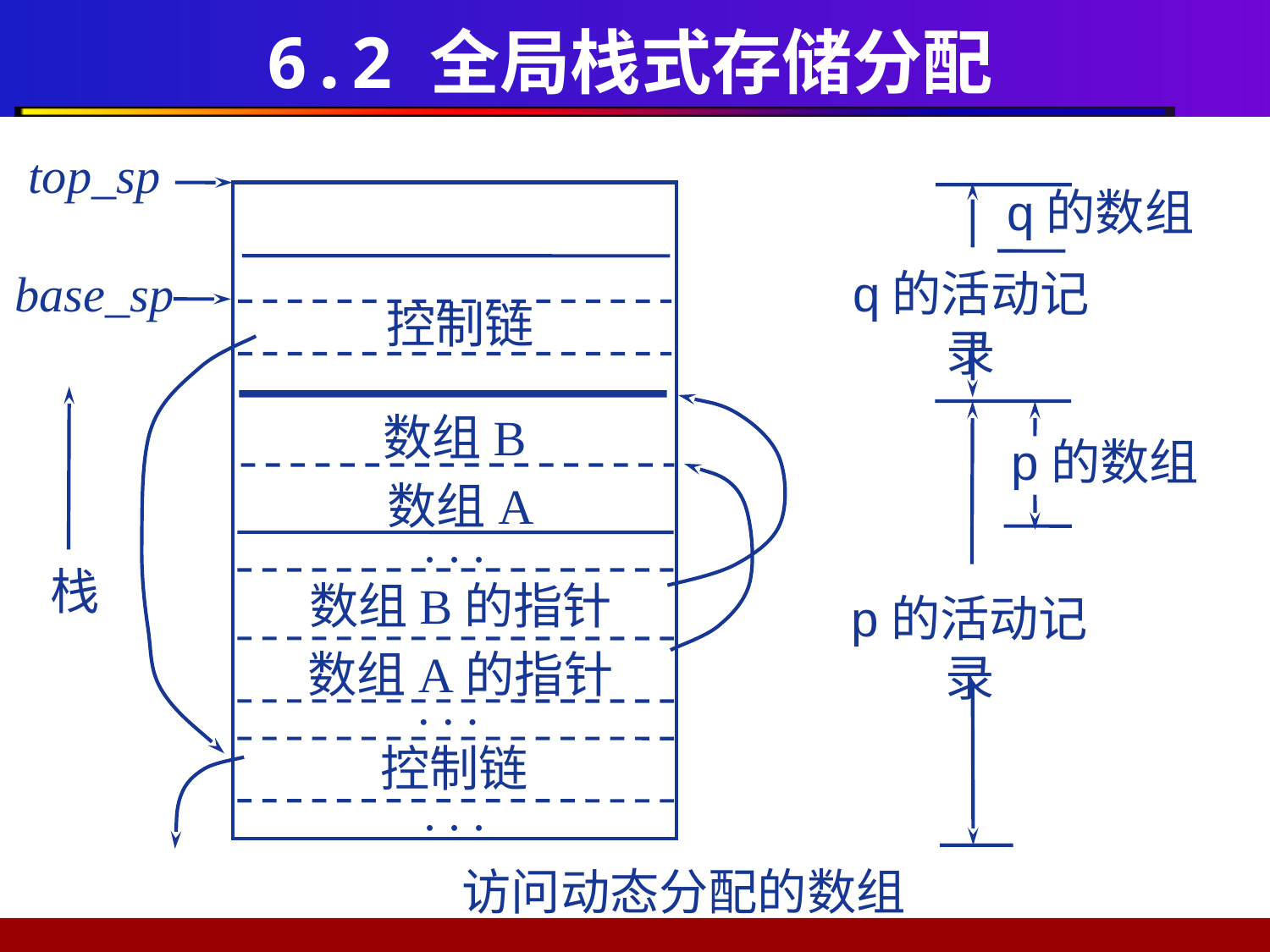

# 6.2 全局栈式存储分配
top_sp

base_sp

控制链

数组B

数组A

. . .

栈
数组B的指针

数组A的指针

. . .

控制链

. . .

q的数组

q的活动记录

p的数组

p的活动记录

访问动态分配的数组